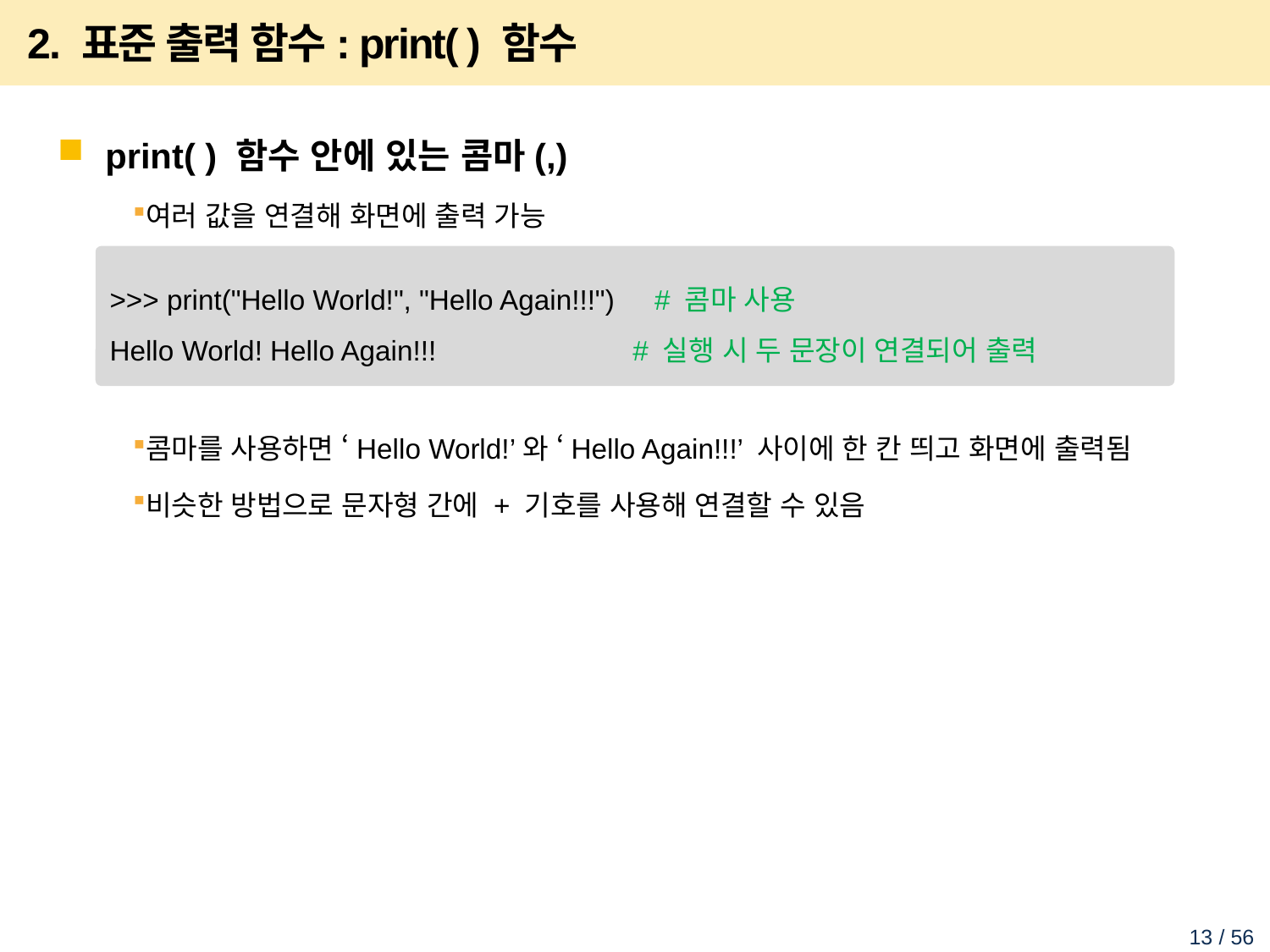

# 2. 표준 출력 함수: print( ) 함수
print( ) 함수 안에 있는 콤마(,)
여러 값을 연결해 화면에 출력 가능

콤마를 사용하면 ‘Hello World!’와 ‘Hello Again!!!’ 사이에 한 칸 띄고 화면에 출력됨
비슷한 방법으로 문자형 간에 + 기호를 사용해 연결할 수 있음
>>> print("Hello World!", "Hello Again!!!")     # 콤마 사용
Hello World! Hello Again!!!                         # 실행 시 두 문장이 연결되어 출력